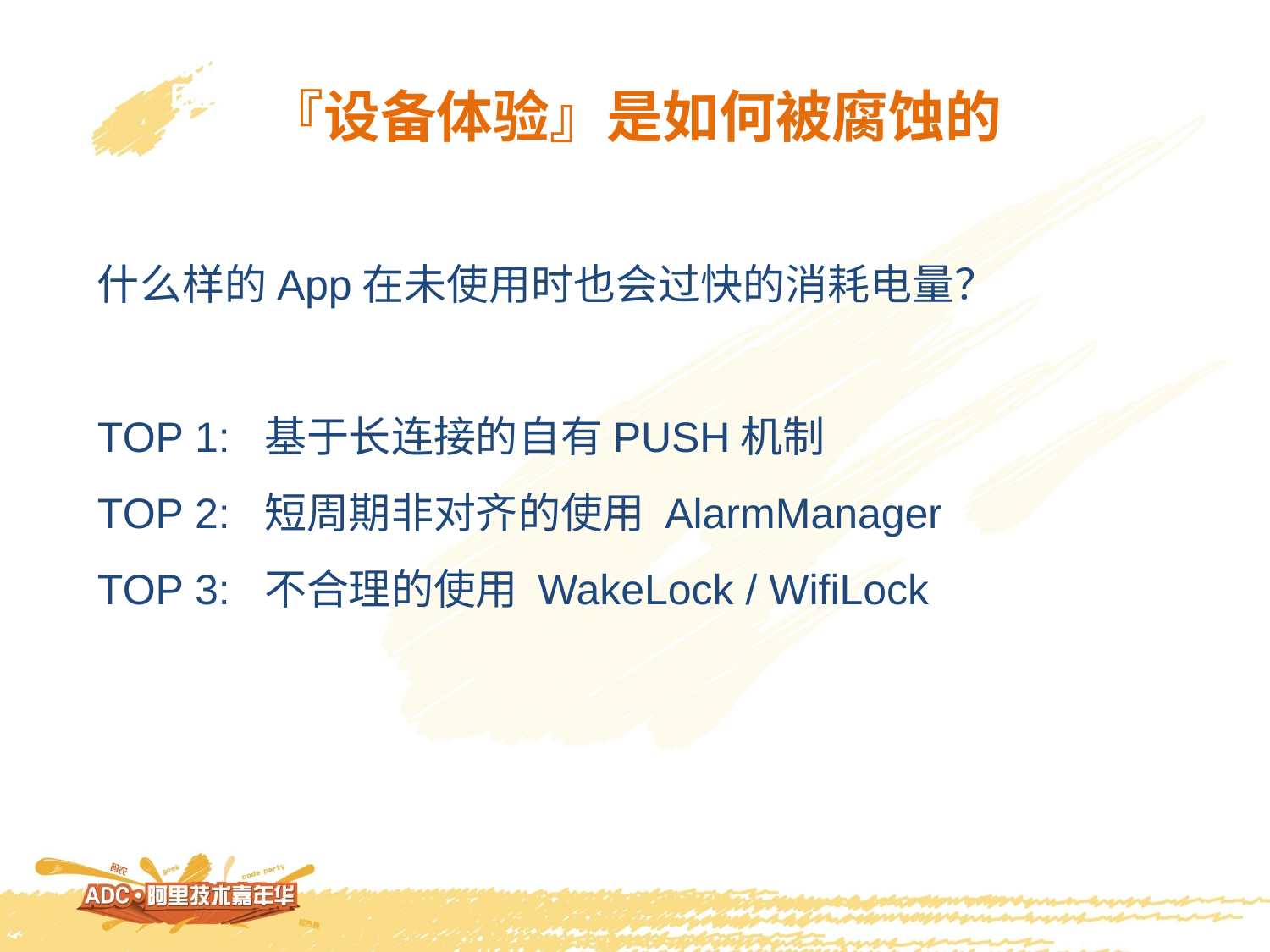

『设备体验』是如何被腐蚀的
什么样的App在未使用时也会过快的消耗电量？

TOP 1:  基于长连接的自有PUSH机制
TOP 2:  短周期非对齐的使用 AlarmManager
TOP 3:  不合理的使用 WakeLock / WifiLock